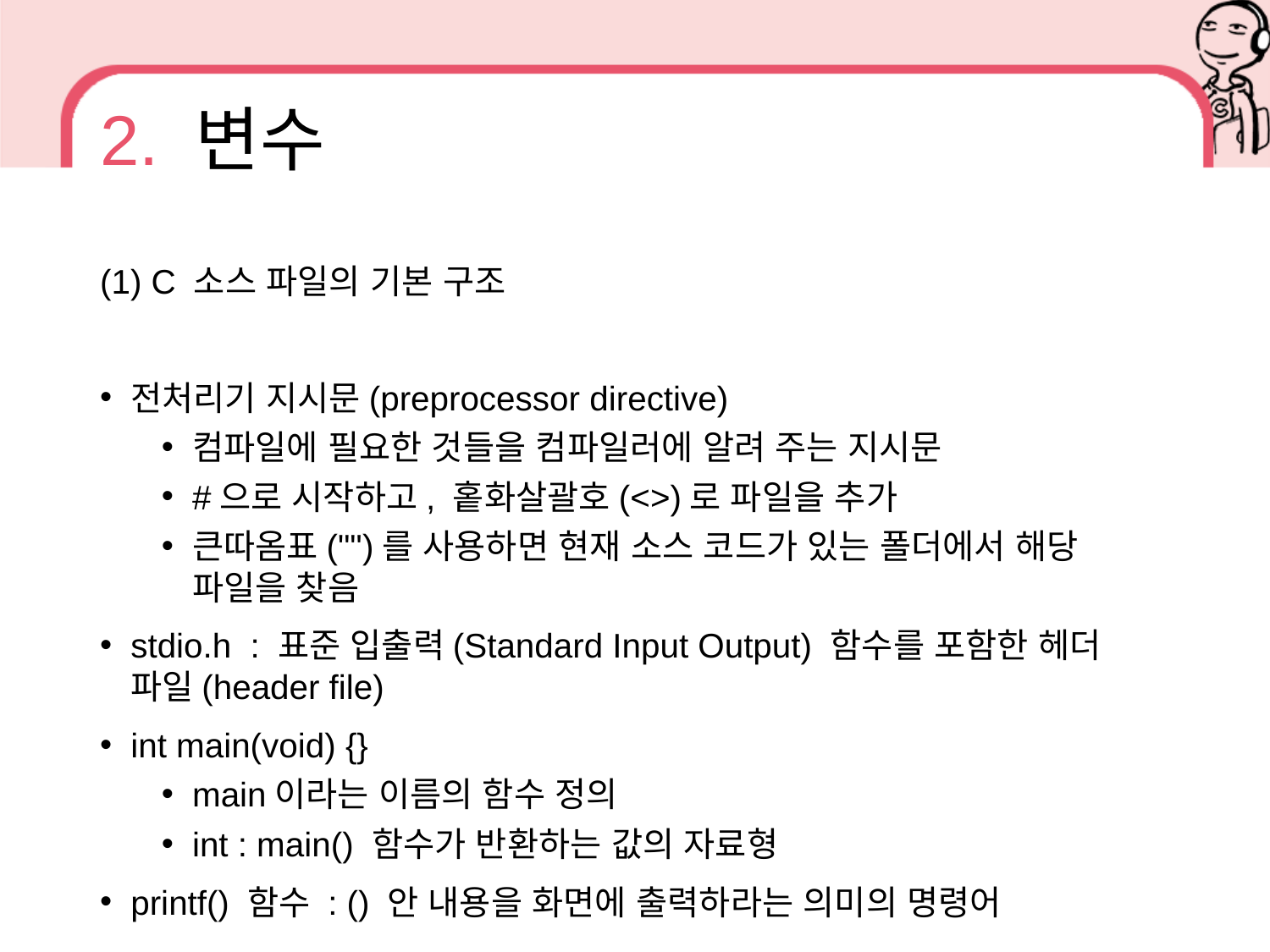

# 2. 변수
(1) C 소스 파일의 기본 구조

전처리기 지시문(preprocessor directive)
컴파일에 필요한 것들을 컴파일러에 알려 주는 지시문
#으로 시작하고, 홑화살괄호(<>)로 파일을 추가
큰따옴표("")를 사용하면 현재 소스 코드가 있는 폴더에서 해당 파일을 찾음
stdio.h  : 표준 입출력(Standard Input Output) 함수를 포함한 헤더 파일(header file)
int main(void) {}
main이라는 이름의 함수 정의
int : main() 함수가 반환하는 값의 자료형
printf() 함수 : () 안 내용을 화면에 출력하라는 의미의 명령어